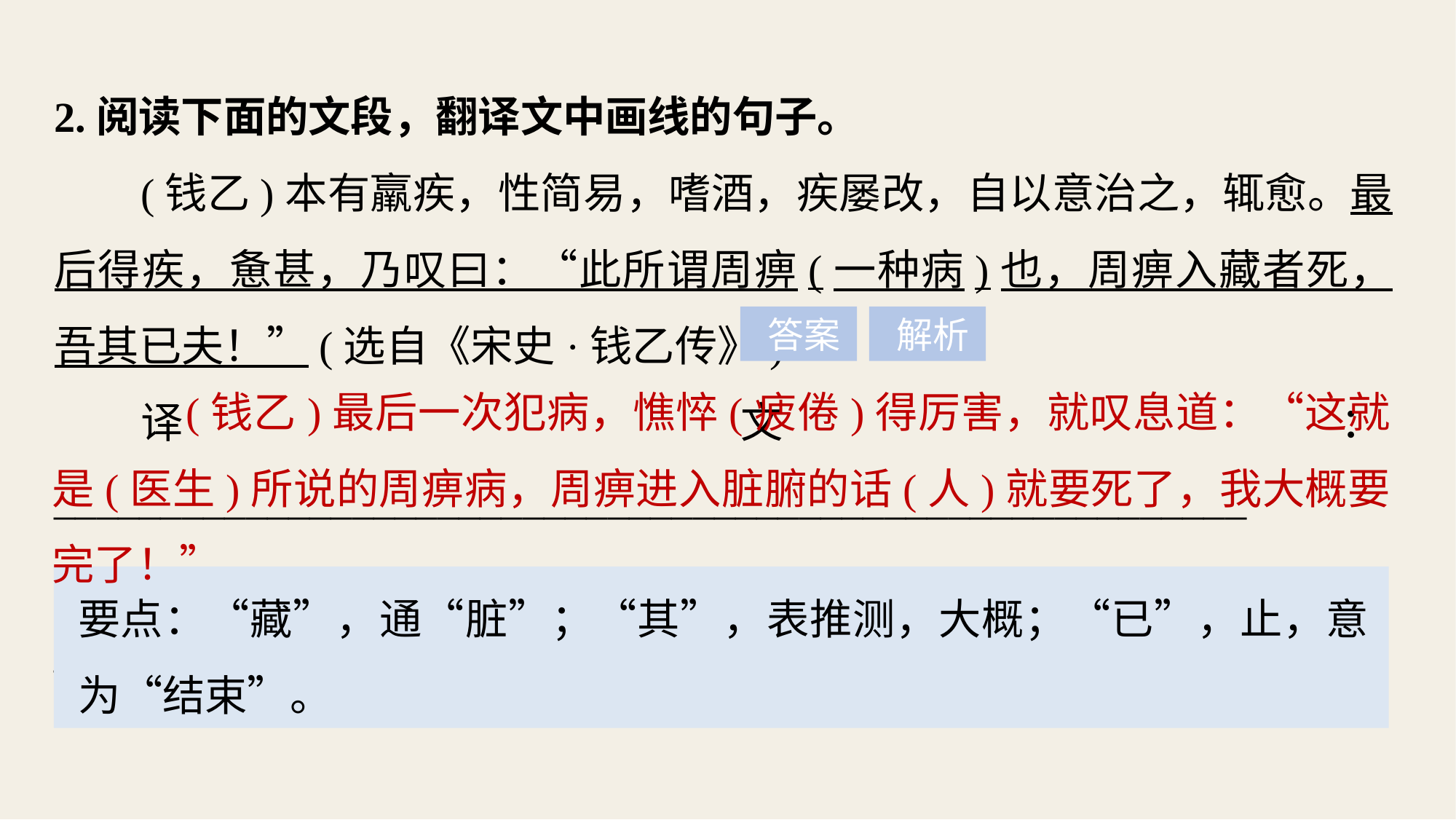

2.阅读下面的文段，翻译文中画线的句子。
(钱乙)本有羸疾，性简易，嗜酒，疾屡改，自以意治之，辄愈。最后得疾，惫甚，乃叹曰：“此所谓周痹(一种病)也，周痹入藏者死，吾其已夫！”(选自《宋史·钱乙传》)
译文：________________________________________________________
______________________________________________________________
 答案
 解析
            (钱乙)最后一次犯病，憔悴(疲倦)得厉害，就叹息道：“这就是(医生)所说的周痹病，周痹进入脏腑的话(人)就要死了，我大概要完了！”
要点：“藏”，通“脏”；“其”，表推测，大概；“已”，止，意为“结束”。